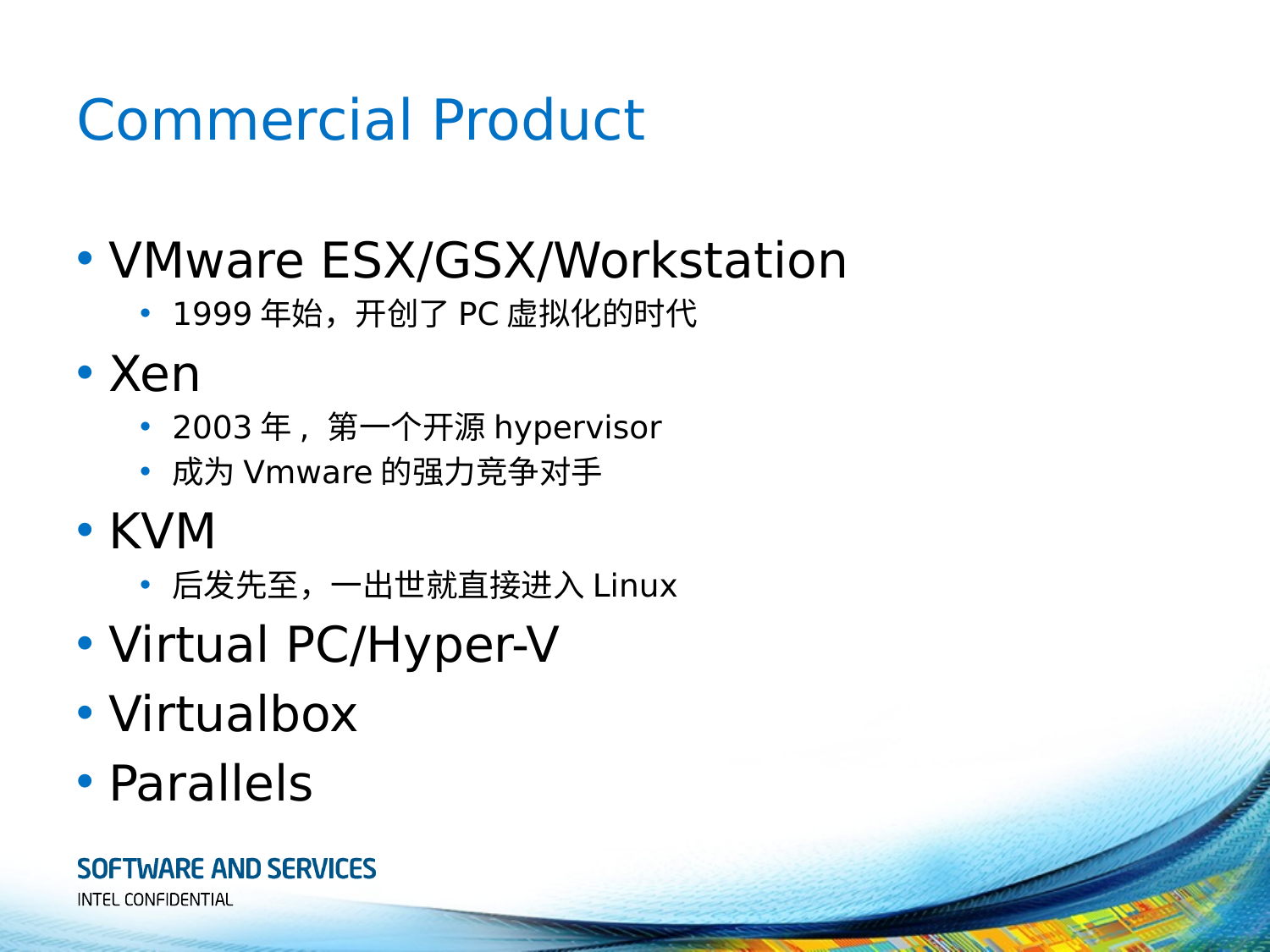

# Commercial Product
VMware ESX/GSX/Workstation
1999年始，开创了PC虚拟化的时代
Xen
2003年, 第一个开源hypervisor
成为Vmware的强力竞争对手
KVM
后发先至，一出世就直接进入Linux
Virtual PC/Hyper-V
Virtualbox
Parallels